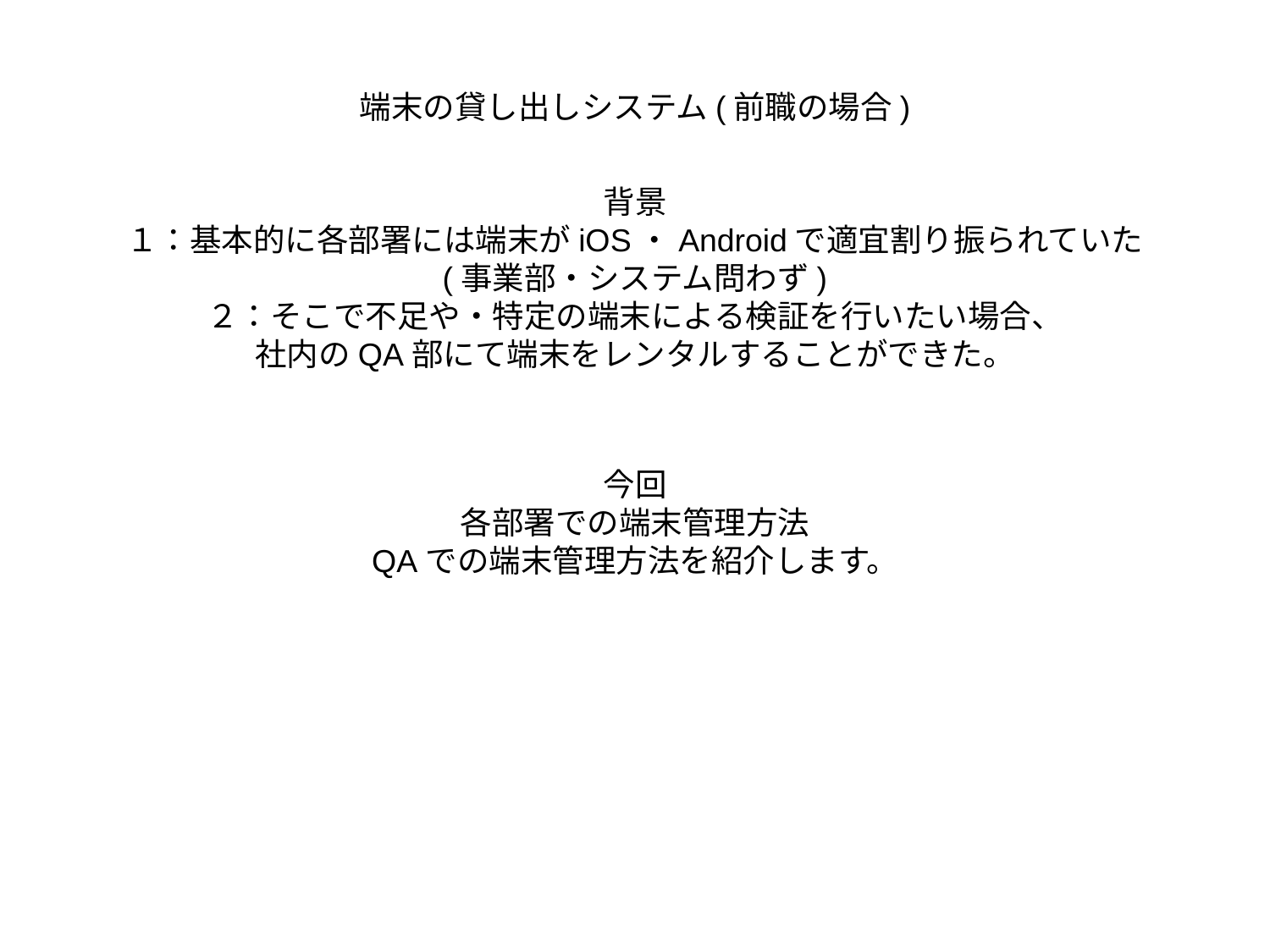

端末の貸し出しシステム(前職の場合)
背景
１：基本的に各部署には端末がiOS・Androidで適宜割り振られていた
(事業部・システム問わず)
２：そこで不足や・特定の端末による検証を行いたい場合、
社内のQA部にて端末をレンタルすることができた。
今回
各部署での端末管理方法
QAでの端末管理方法を紹介します。